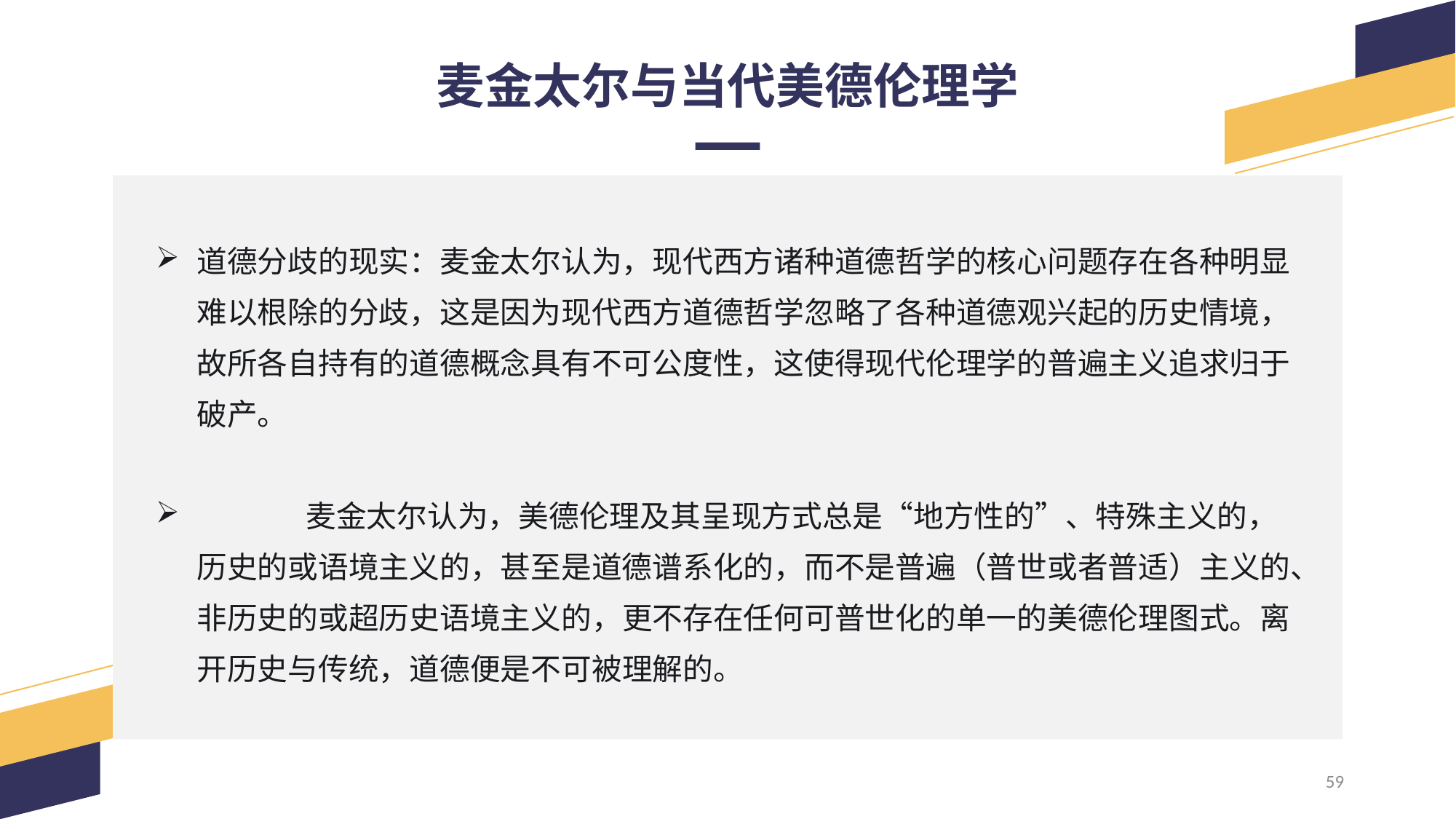

麦金太尔与当代美德伦理学

道德分歧的现实：麦金太尔认为，现代西方诸种道德哲学的核心问题存在各种明显难以根除的分歧，这是因为现代西方道德哲学忽略了各种道德观兴起的历史情境，故所各自持有的道德概念具有不可公度性，这使得现代伦理学的普遍主义追求归于破产。

	麦金太尔认为，美德伦理及其呈现方式总是“地方性的”、特殊主义的，历史的或语境主义的，甚至是道德谱系化的，而不是普遍（普世或者普适）主义的、非历史的或超历史语境主义的，更不存在任何可普世化的单一的美德伦理图式。离开历史与传统，道德便是不可被理解的。

59